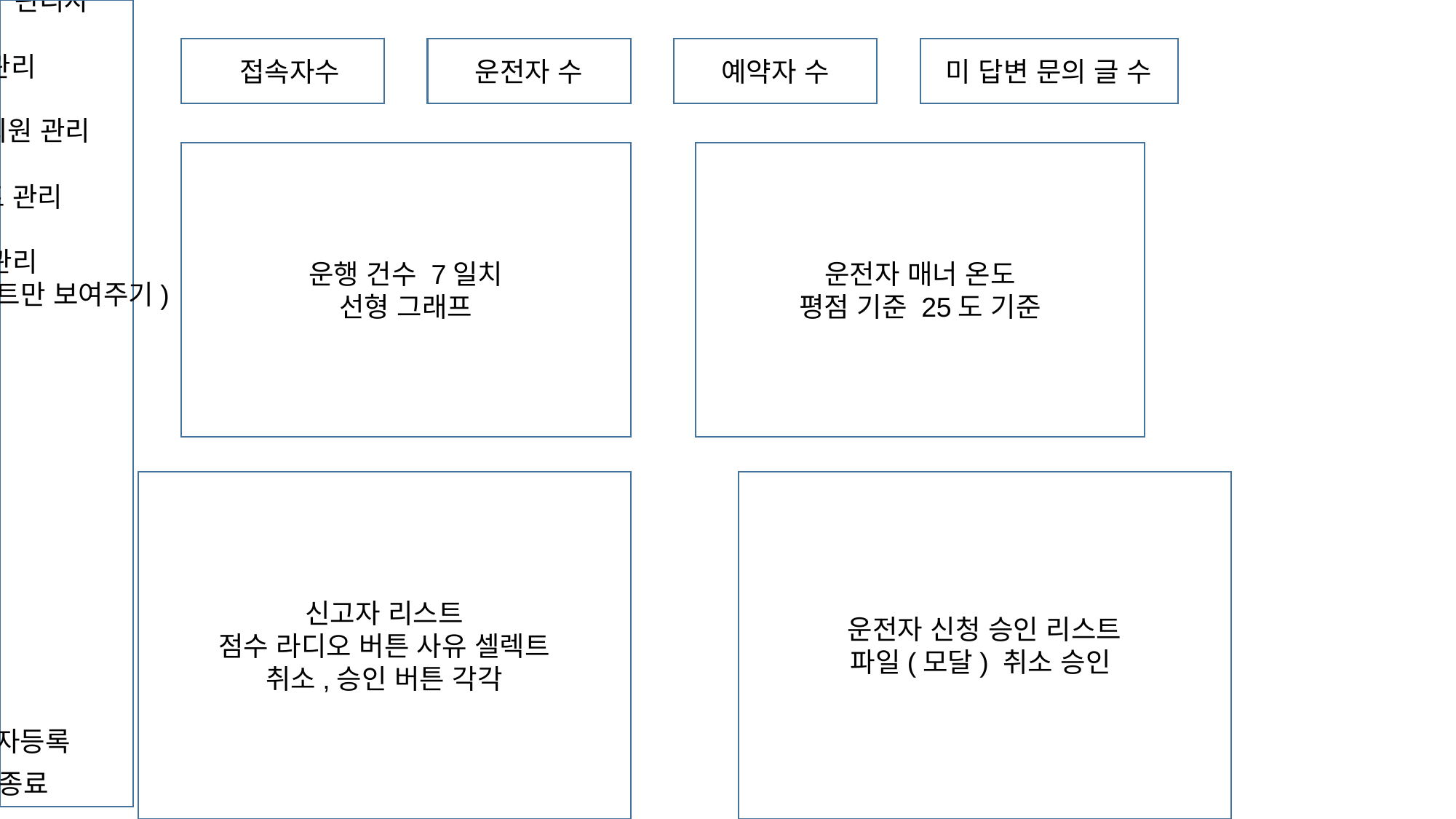

관리자
 접속자수
운전자 수
예약자 수
미 답변 문의 글 수
회원관리
신고회원 관리
운행 건수 7일치
선형 그래프
운전자 매너 온도
평점 기준 25도 기준
이벤트 관리
답변 관리
(리스트만 보여주기)
신고자 리스트
점수 라디오 버튼 사유 셀렉트
취소,승인 버튼 각각
운전자 신청 승인 리스트
파일(모달) 취소 승인
관리자등록
업무종료